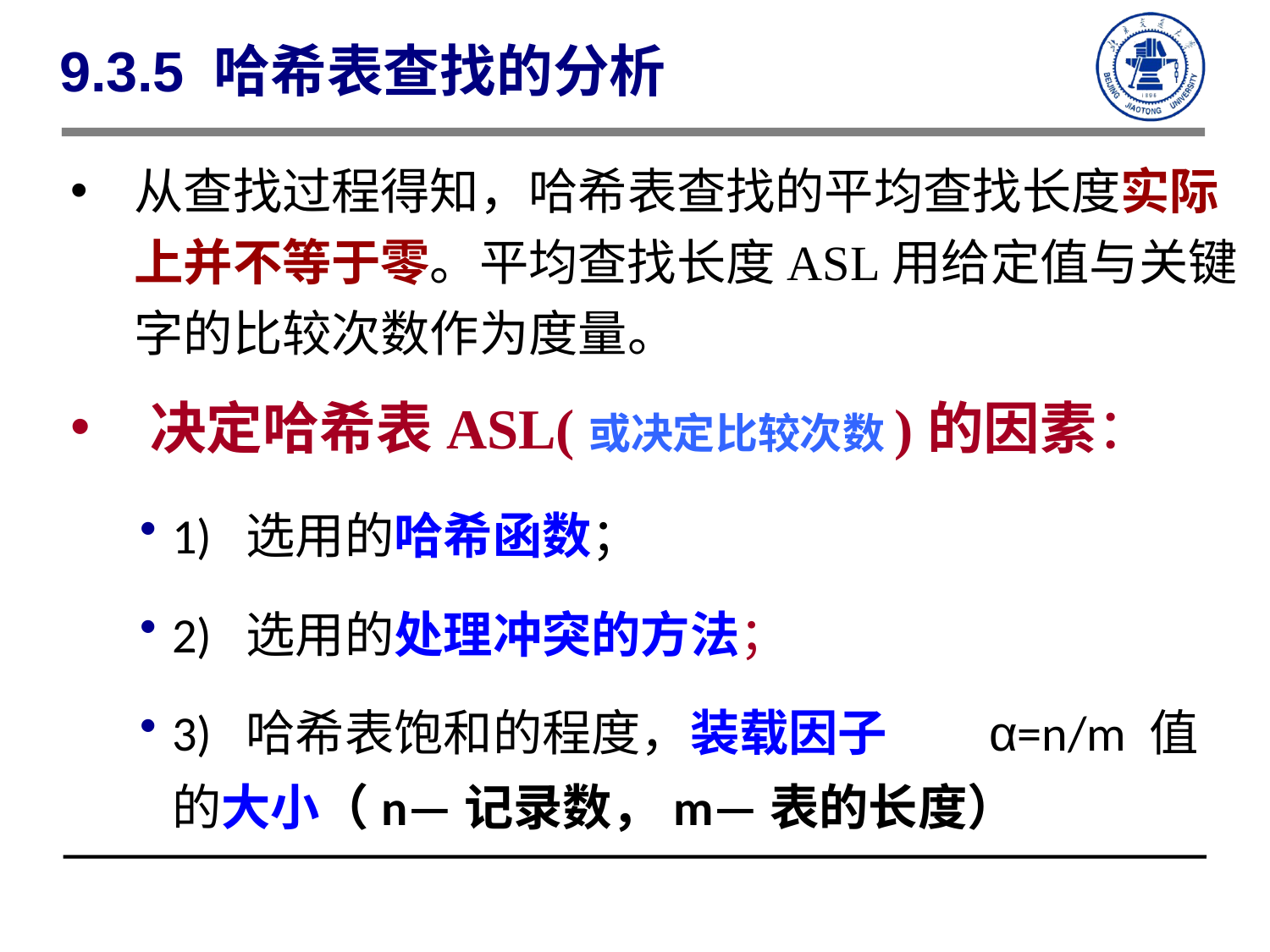

9.3.5 哈希表查找的分析
从查找过程得知，哈希表查找的平均查找长度实际上并不等于零。平均查找长度ASL用给定值与关键字的比较次数作为度量。
决定哈希表ASL(或决定比较次数)的因素：
1)  选用的哈希函数；
2)  选用的处理冲突的方法；
3)  哈希表饱和的程度，装载因子        α=n/m 值的大小（n—记录数，m—表的长度）